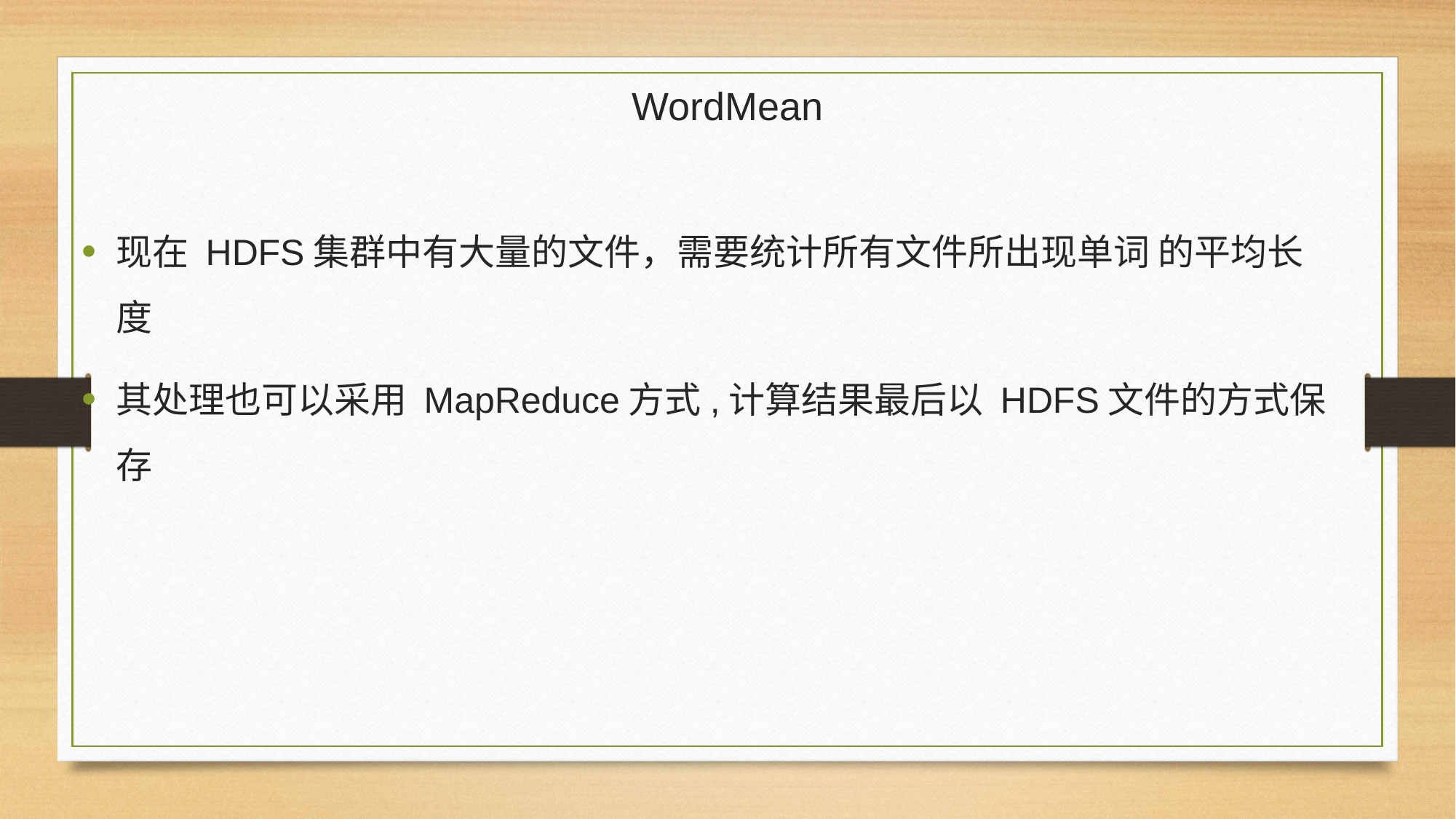

# WordMean
现在 HDFS集群中有大量的文件，需要统计所有文件所出现单词 的平均长度
其处理也可以采用 MapReduce方式,计算结果最后以 HDFS文件的方式保存